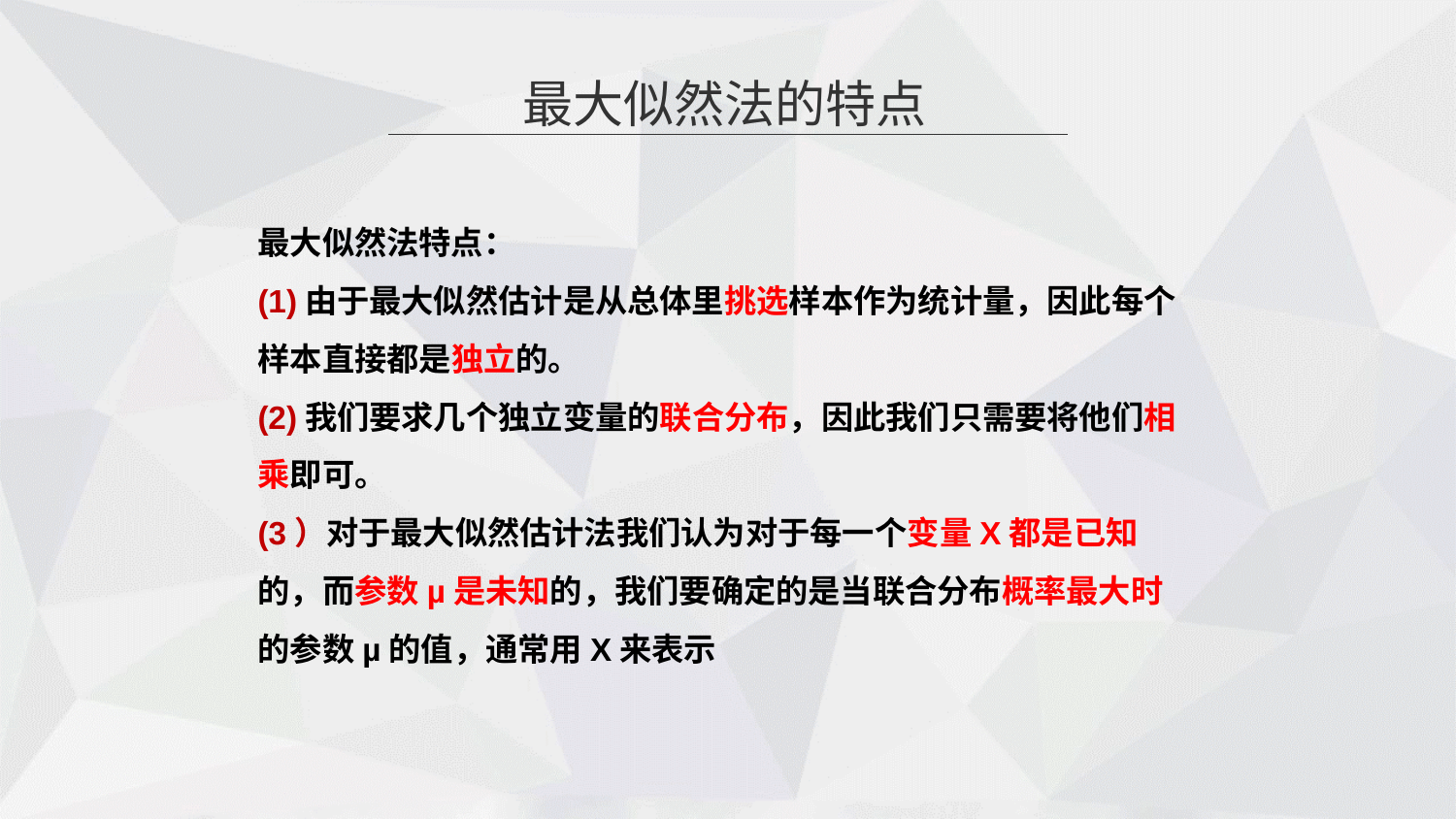

最大似然法的特点
最大似然法特点：
(1)由于最大似然估计是从总体里挑选样本作为统计量，因此每个样本直接都是独立的。
(2)我们要求几个独立变量的联合分布，因此我们只需要将他们相乘即可。
(3）对于最大似然估计法我们认为对于每一个变量X都是已知的，而参数µ是未知的，我们要确定的是当联合分布概率最大时的参数µ的值，通常用X来表示